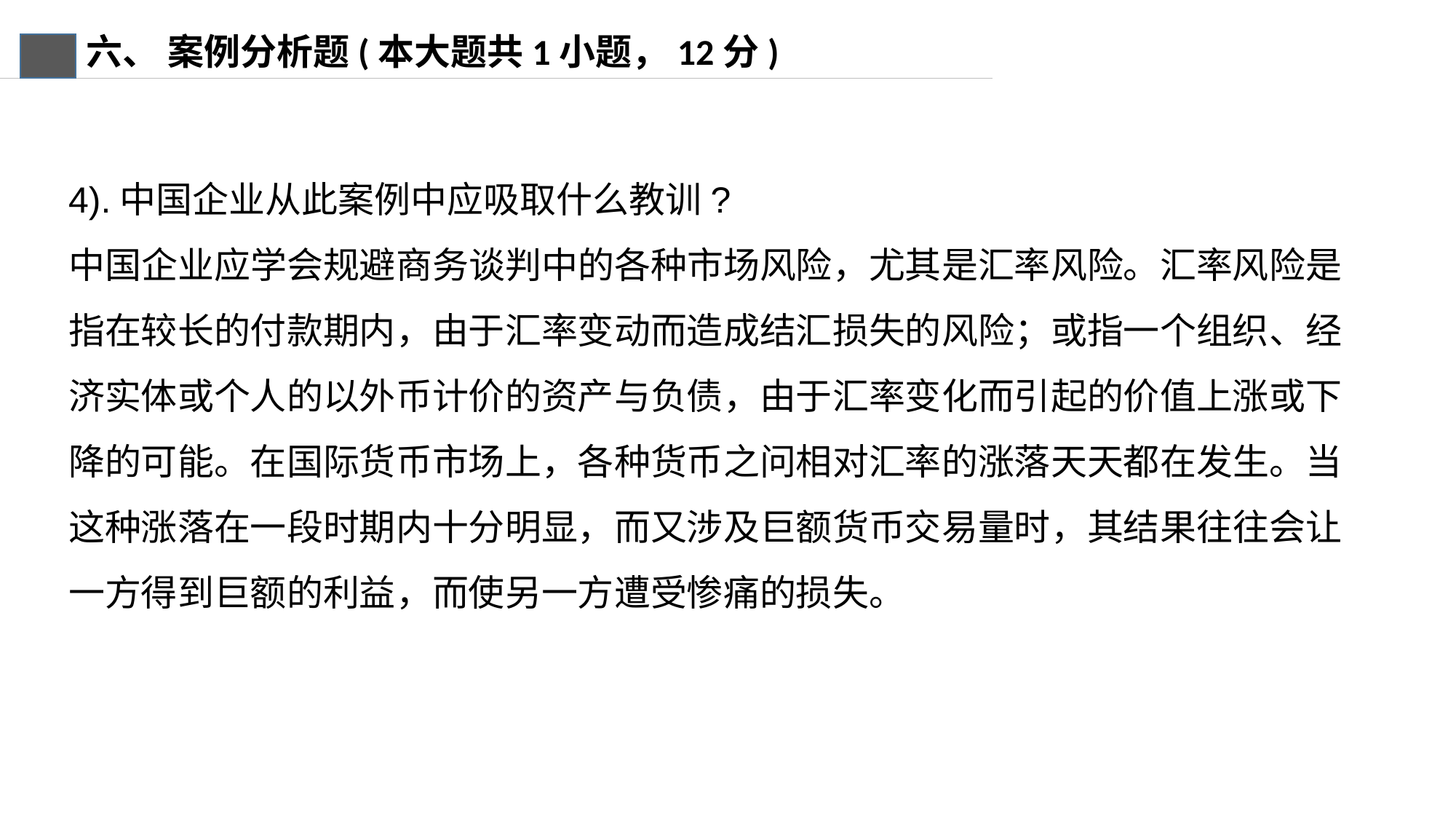

六、 案例分析题(本大题共1小题，12分)

4).中国企业从此案例中应吸取什么教训?
中国企业应学会规避商务谈判中的各种市场风险，尤其是汇率风险。汇率风险是指在较长的付款期内，由于汇率变动而造成结汇损失的风险；或指一个组织、经济实体或个人的以外币计价的资产与负债，由于汇率变化而引起的价值上涨或下降的可能。在国际货币市场上，各种货币之问相对汇率的涨落天天都在发生。当这种涨落在一段时期内十分明显，而又涉及巨额货币交易量时，其结果往往会让一方得到巨额的利益，而使另一方遭受惨痛的损失。